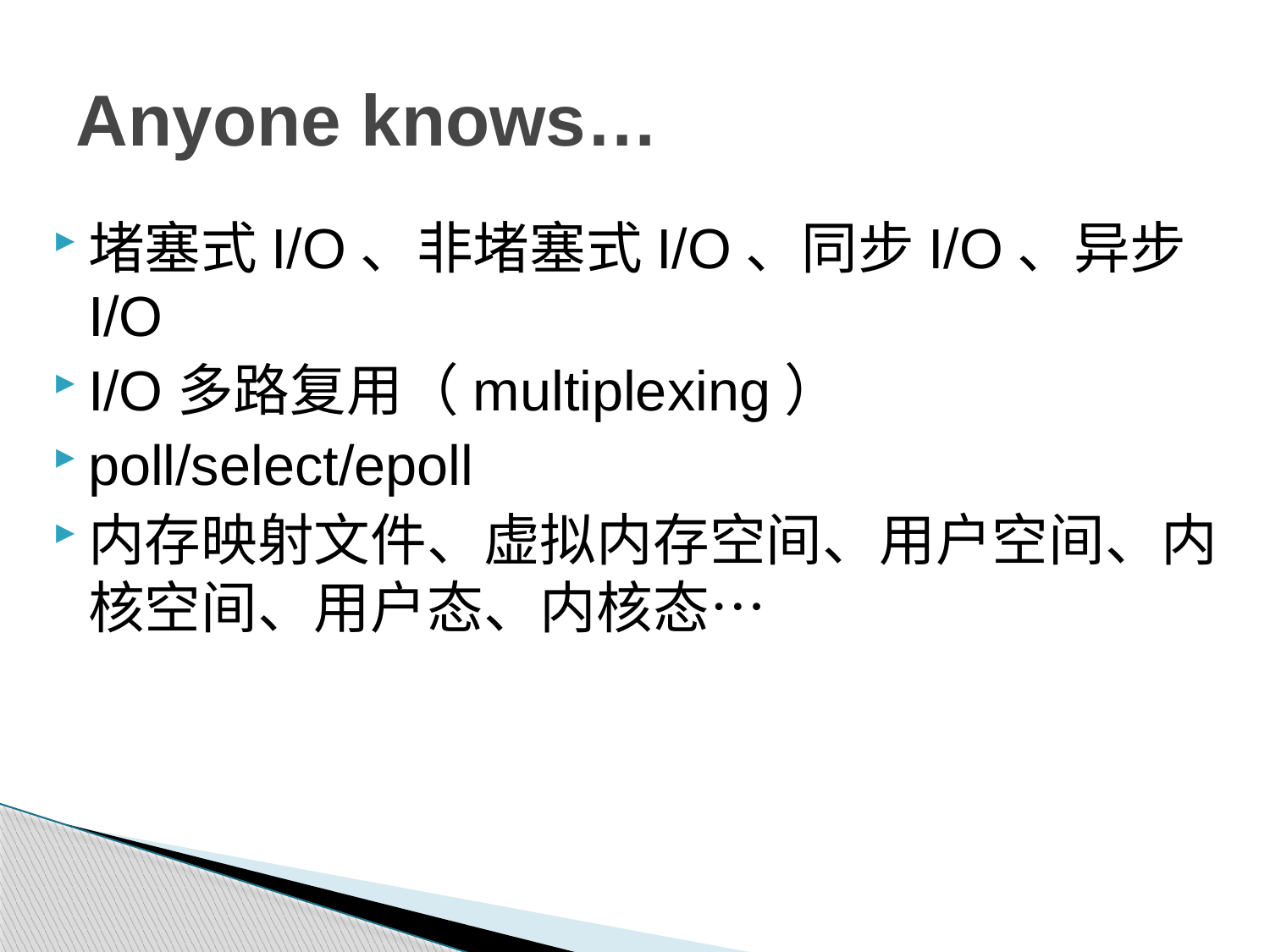

# Anyone knows…
堵塞式I/O、非堵塞式I/O、同步I/O、异步I/O
I/O多路复用（multiplexing）
poll/select/epoll
内存映射文件、虚拟内存空间、用户空间、内核空间、用户态、内核态…